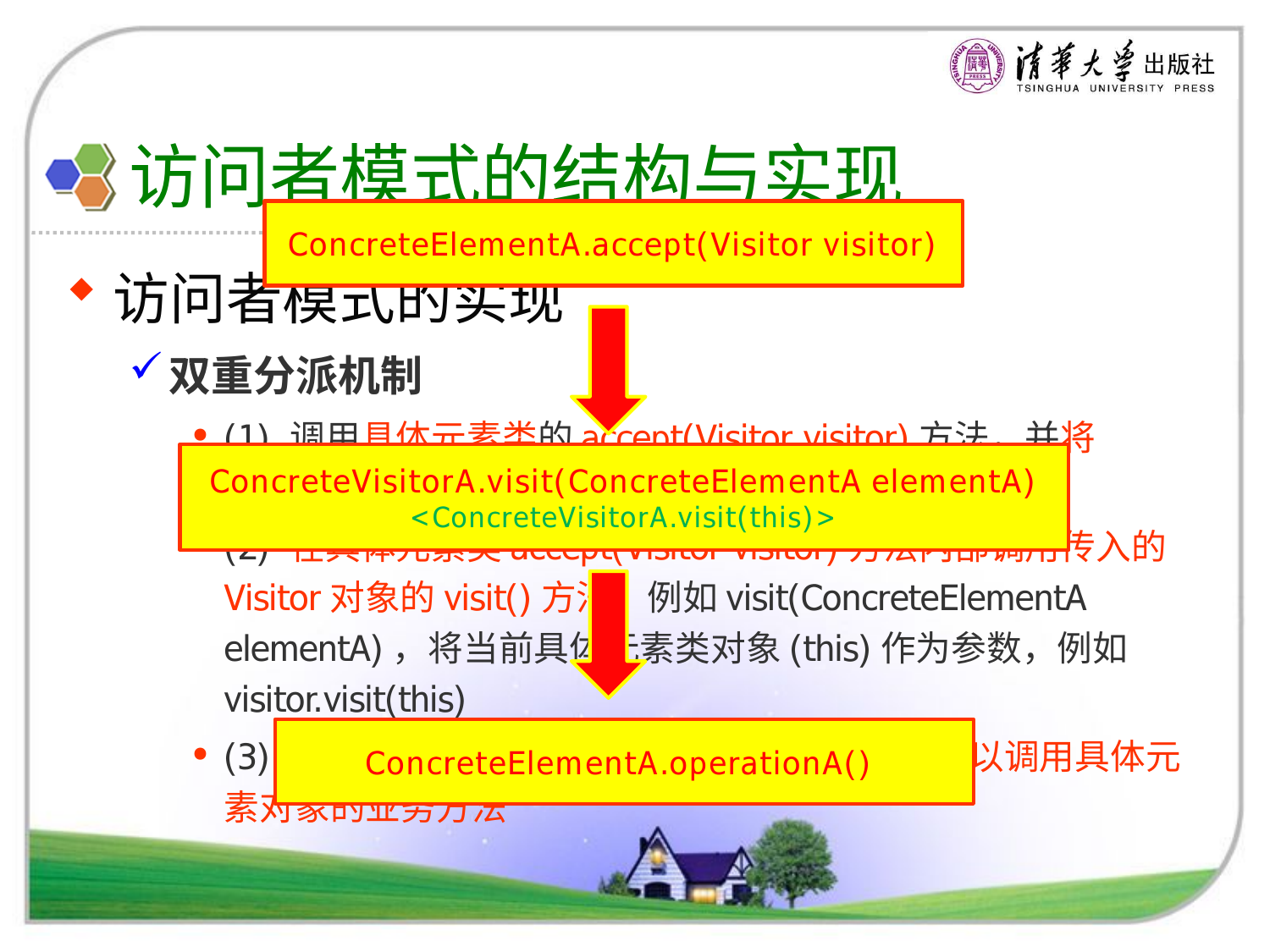

# 访问者模式的结构与实现
ConcreteElementA.accept(Visitor visitor)
访问者模式的实现
双重分派机制
(1) 调用具体元素类的accept(Visitor visitor)方法，并将Visitor子类对象作为其参数
(2) 在具体元素类accept(Visitor visitor)方法内部调用传入的Visitor对象的visit()方法，例如visit(ConcreteElementA elementA)，将当前具体元素类对象(this)作为参数，例如visitor.visit(this)
(3) 执行Visitor对象的visit()方法，在其中还可以调用具体元素对象的业务方法

ConcreteVisitorA.visit(ConcreteElementA elementA)
<ConcreteVisitorA.visit(this)>

ConcreteElementA.operationA()